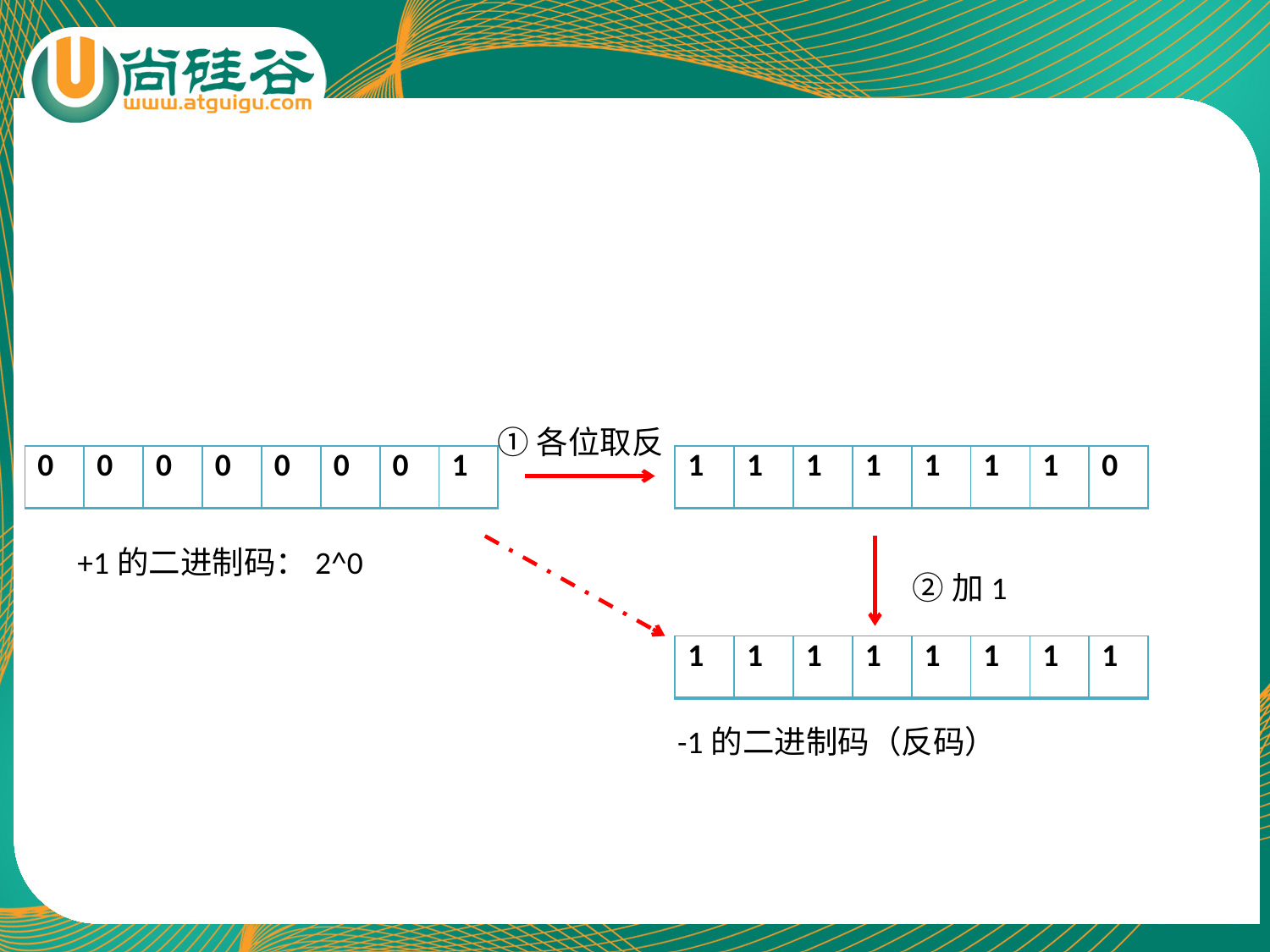

①各位取反
| 0 | 0 | 0 | 0 | 0 | 0 | 0 | 1 |
| --- | --- | --- | --- | --- | --- | --- | --- |
| 1 | 1 | 1 | 1 | 1 | 1 | 1 | 0 |
| --- | --- | --- | --- | --- | --- | --- | --- |
+1的二进制码：2^0
②加1
| 1 | 1 | 1 | 1 | 1 | 1 | 1 | 1 |
| --- | --- | --- | --- | --- | --- | --- | --- |
-1的二进制码（反码）